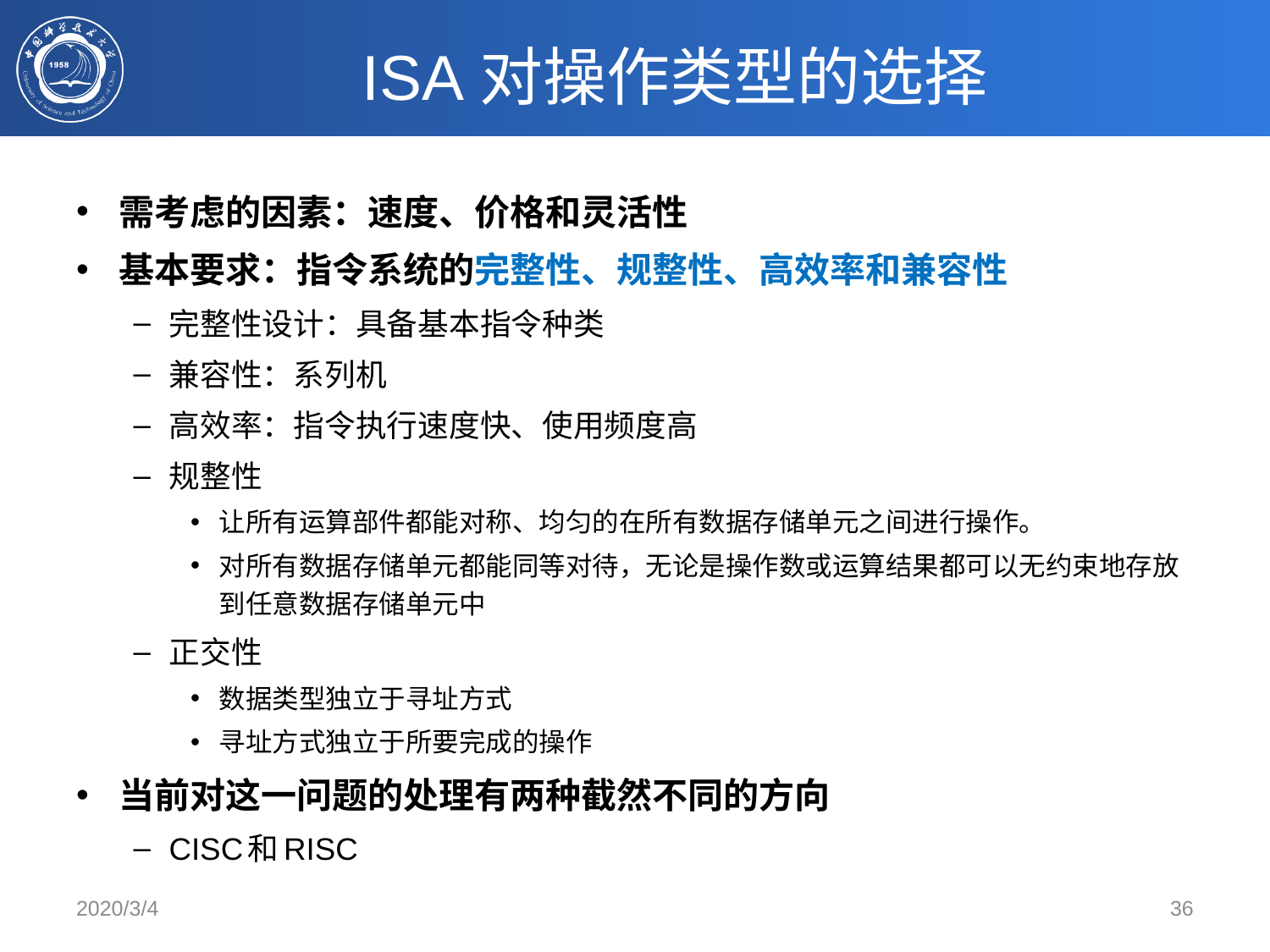

# ISA对操作类型的选择
需考虑的因素：速度、价格和灵活性
基本要求：指令系统的完整性、规整性、高效率和兼容性
完整性设计：具备基本指令种类
兼容性：系列机
高效率：指令执行速度快、使用频度高
规整性
让所有运算部件都能对称、均匀的在所有数据存储单元之间进行操作。
对所有数据存储单元都能同等对待，无论是操作数或运算结果都可以无约束地存放到任意数据存储单元中
正交性
数据类型独立于寻址方式
寻址方式独立于所要完成的操作
当前对这一问题的处理有两种截然不同的方向
CISC和RISC
2020/3/4
36